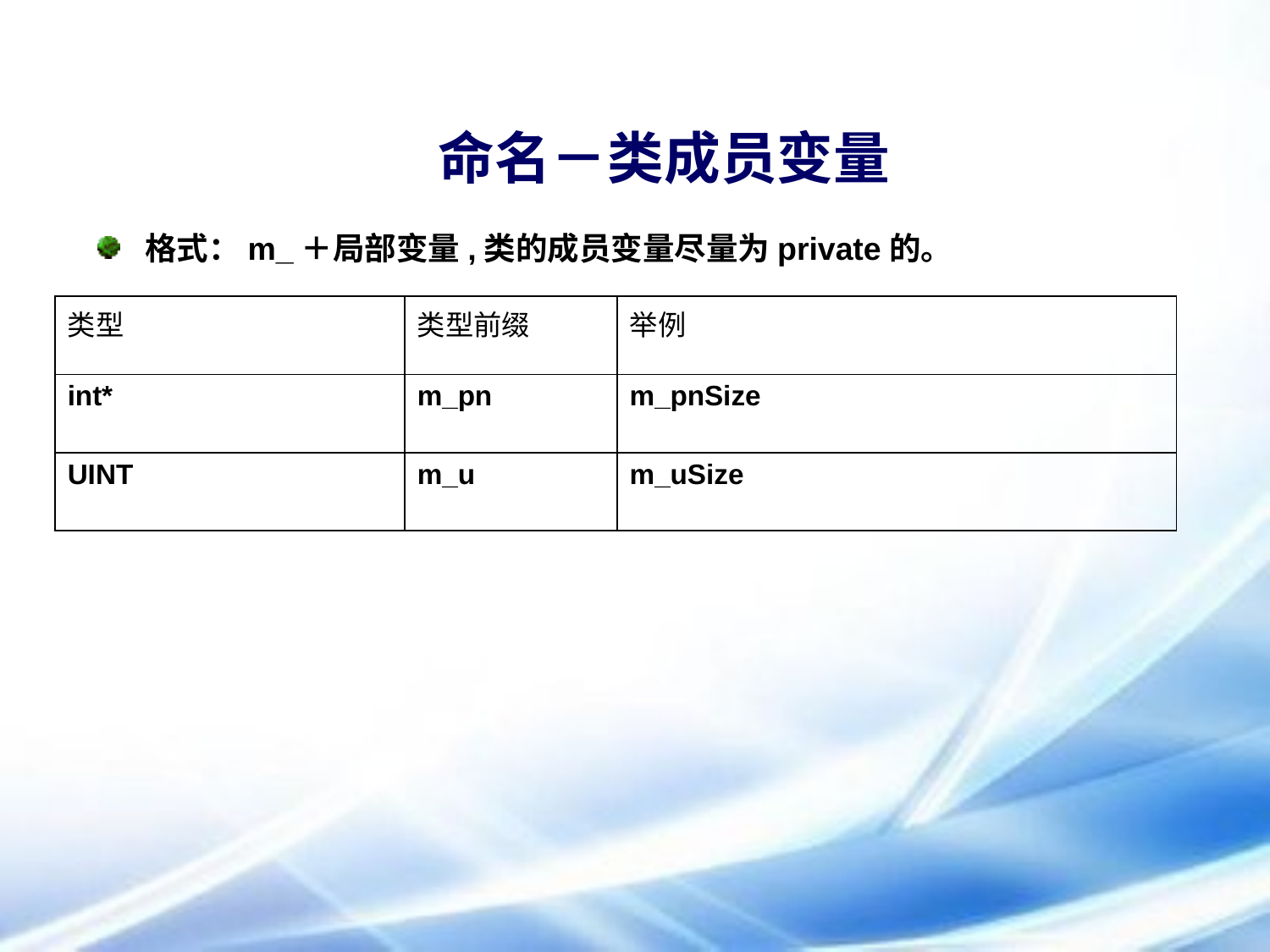

# 命名－类成员变量
格式：m_＋局部变量,类的成员变量尽量为private的。
| 类型 | 类型前缀 | 举例 |
| --- | --- | --- |
| int\* | m\_pn | m\_pnSize |
| UINT | m\_u | m\_uSize |